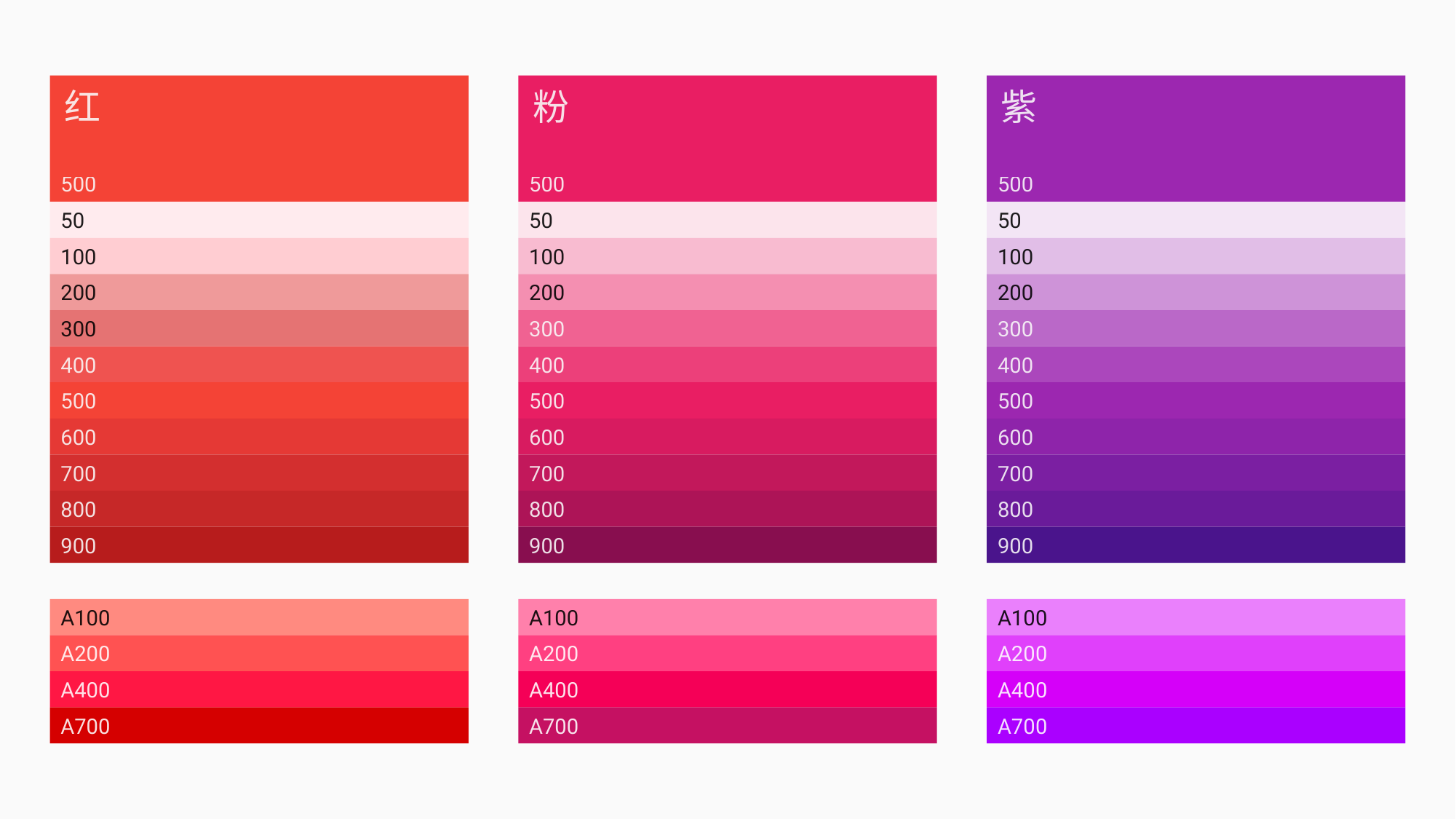

500
500
500
红
粉
紫
50
50
50
100
100
100
200
200
200
300
300
300
400
400
400
500
500
500
600
600
600
700
700
700
800
800
800
900
900
900
A100
A100
A100
A200
A200
A200
A400
A400
A400
A700
A700
A700